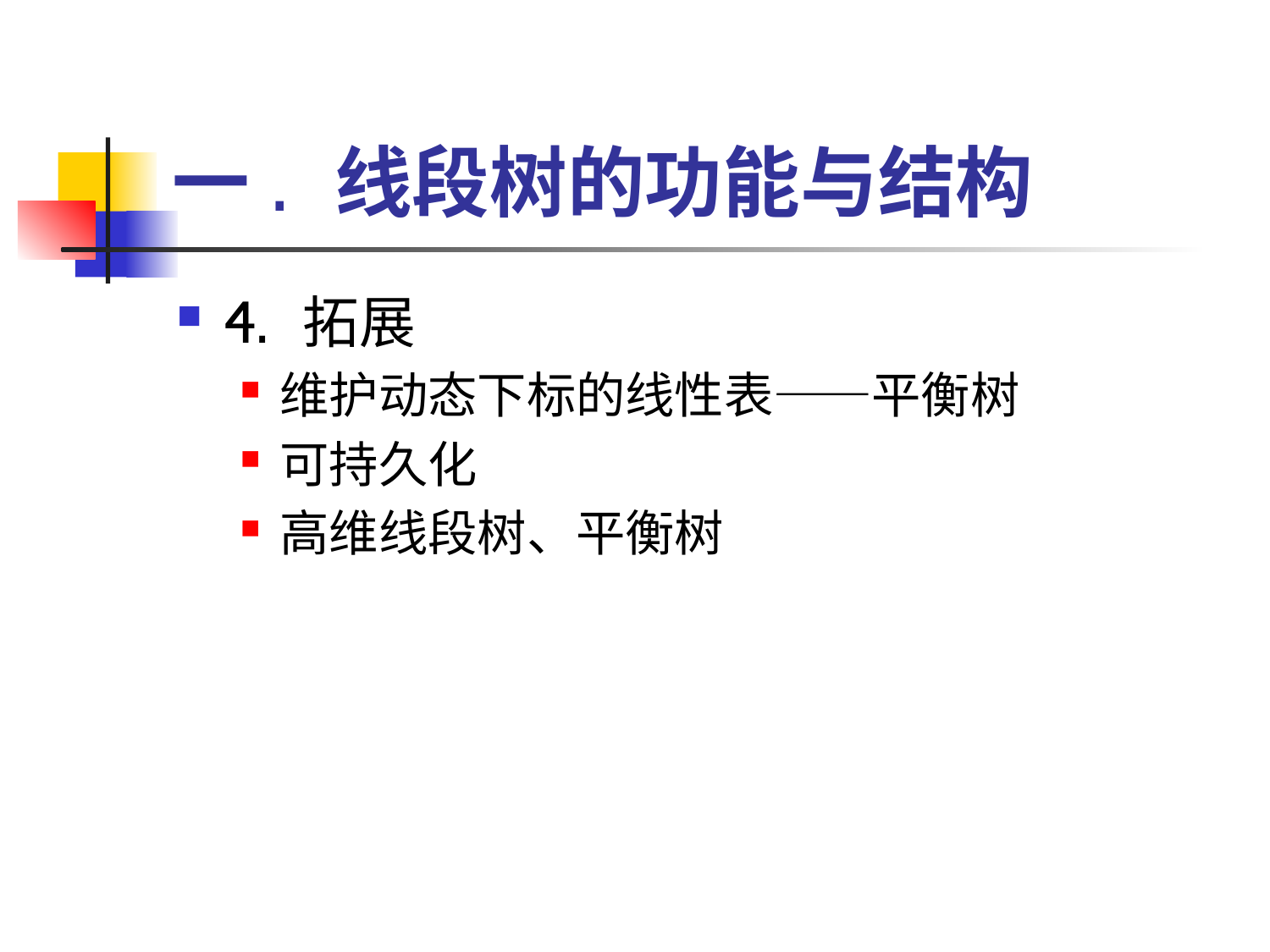

# 一. 线段树的功能与结构
4. 拓展
维护动态下标的线性表——平衡树
可持久化
高维线段树、平衡树